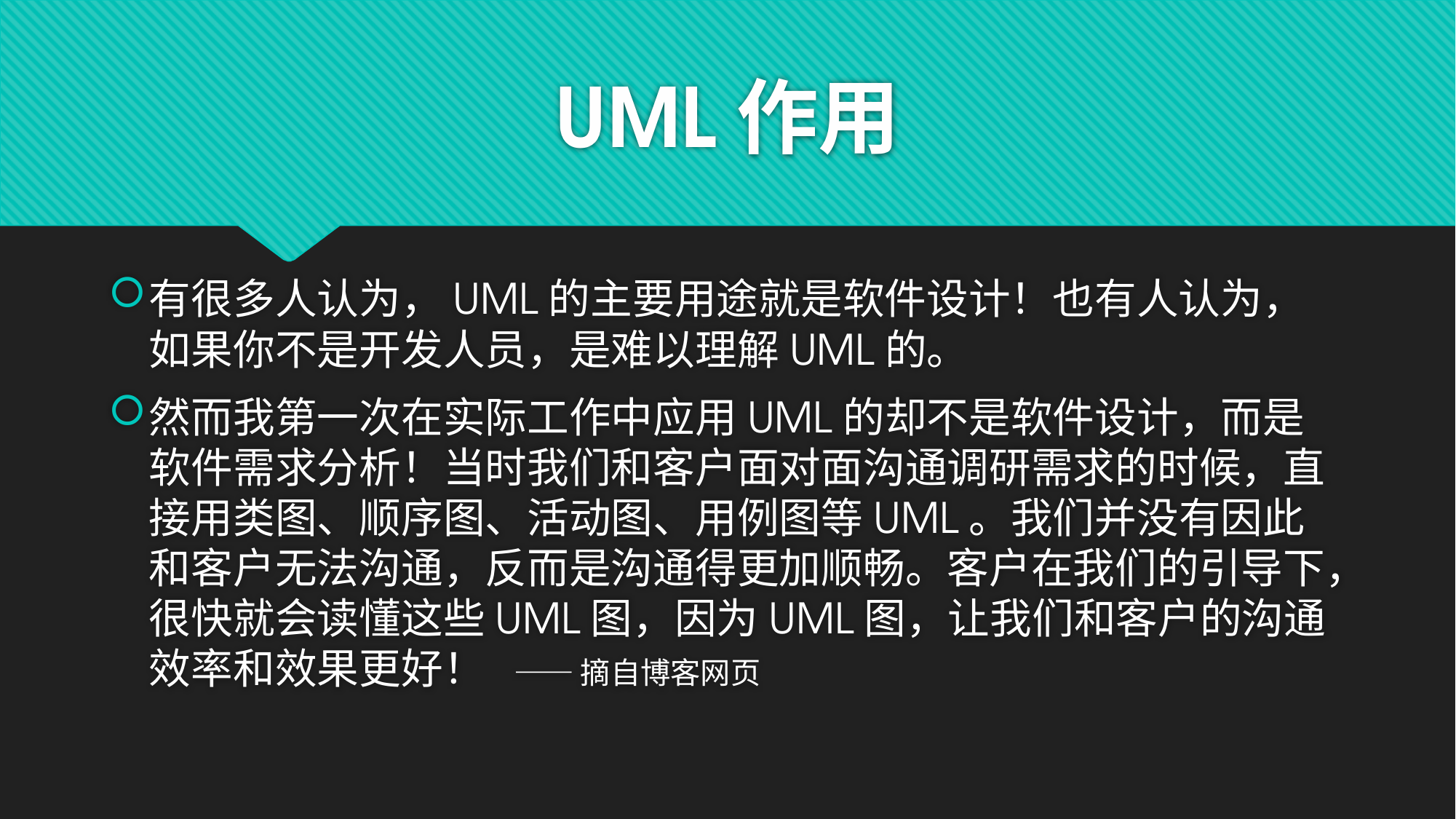

# UML作用
有很多人认为，UML的主要用途就是软件设计！也有人认为，如果你不是开发人员，是难以理解UML的。
然而我第一次在实际工作中应用UML的却不是软件设计，而是软件需求分析！当时我们和客户面对面沟通调研需求的时候，直接用类图、顺序图、活动图、用例图等UML。我们并没有因此和客户无法沟通，反而是沟通得更加顺畅。客户在我们的引导下，很快就会读懂这些UML图，因为UML图，让我们和客户的沟通效率和效果更好！   —— 摘自博客网页